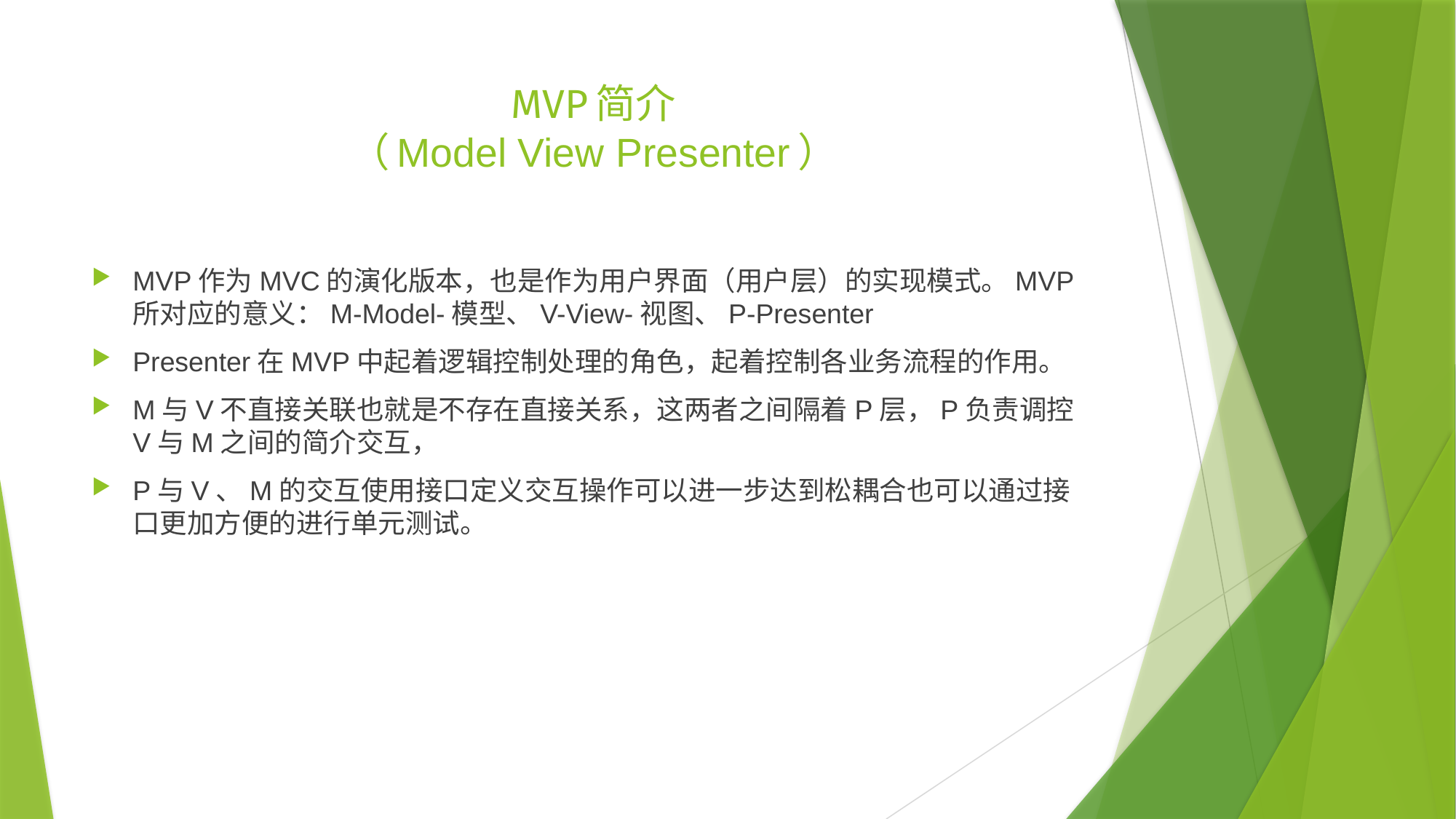

# MVP简介 （Model View Presenter）
MVP作为MVC的演化版本，也是作为用户界面（用户层）的实现模式。MVP所对应的意义：M-Model-模型、V-View-视图、P-Presenter
Presenter在MVP中起着逻辑控制处理的角色，起着控制各业务流程的作用。
M与V不直接关联也就是不存在直接关系，这两者之间隔着P层，P负责调控V与M之间的简介交互，
P与V、M的交互使用接口定义交互操作可以进一步达到松耦合也可以通过接口更加方便的进行单元测试。